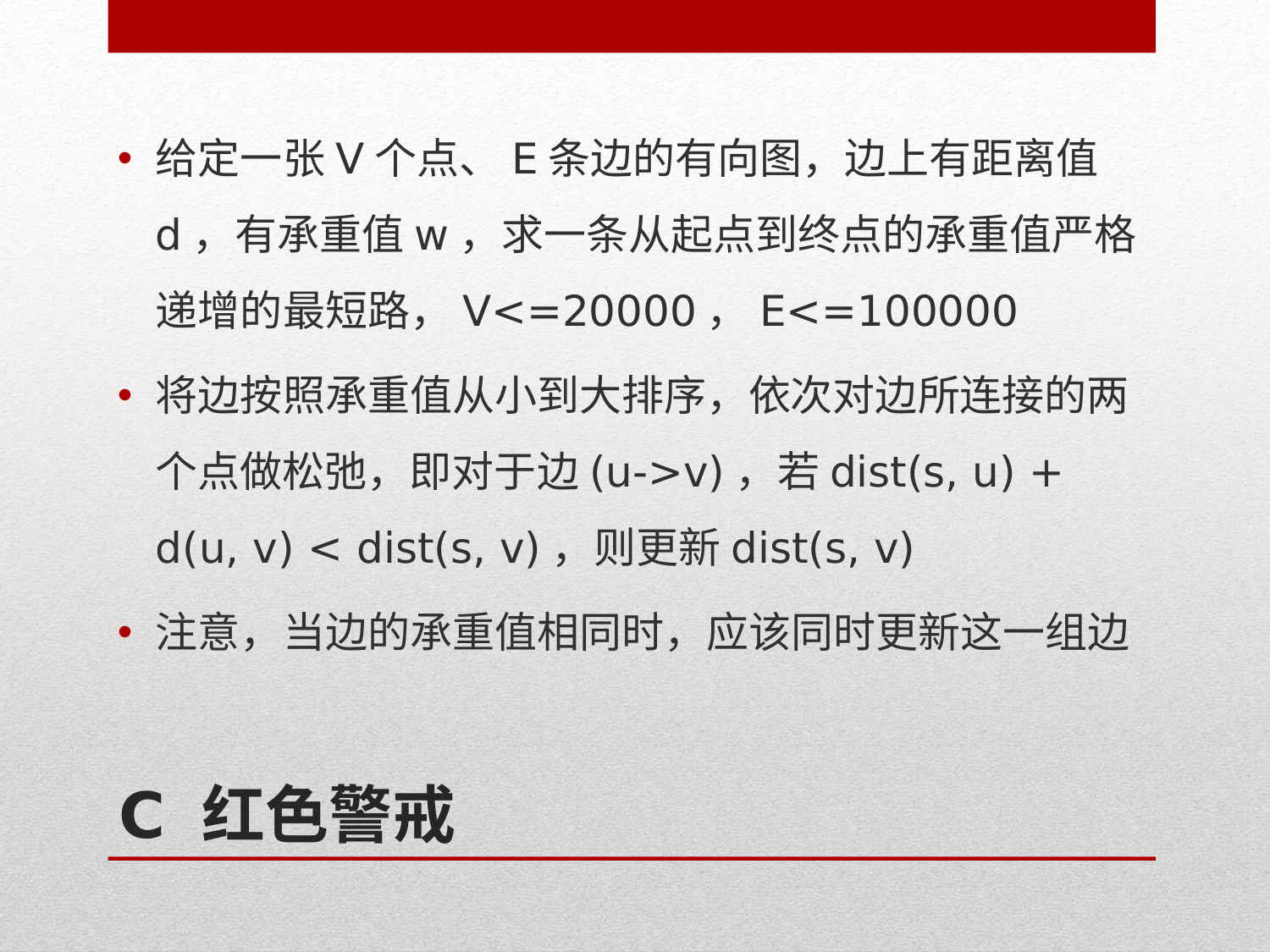

给定一张V个点、E条边的有向图，边上有距离值d，有承重值w，求一条从起点到终点的承重值严格递增的最短路，V<=20000，E<=100000
将边按照承重值从小到大排序，依次对边所连接的两个点做松弛，即对于边(u->v)，若dist(s, u) + d(u, v) < dist(s, v)，则更新dist(s, v)
注意，当边的承重值相同时，应该同时更新这一组边
# C 红色警戒